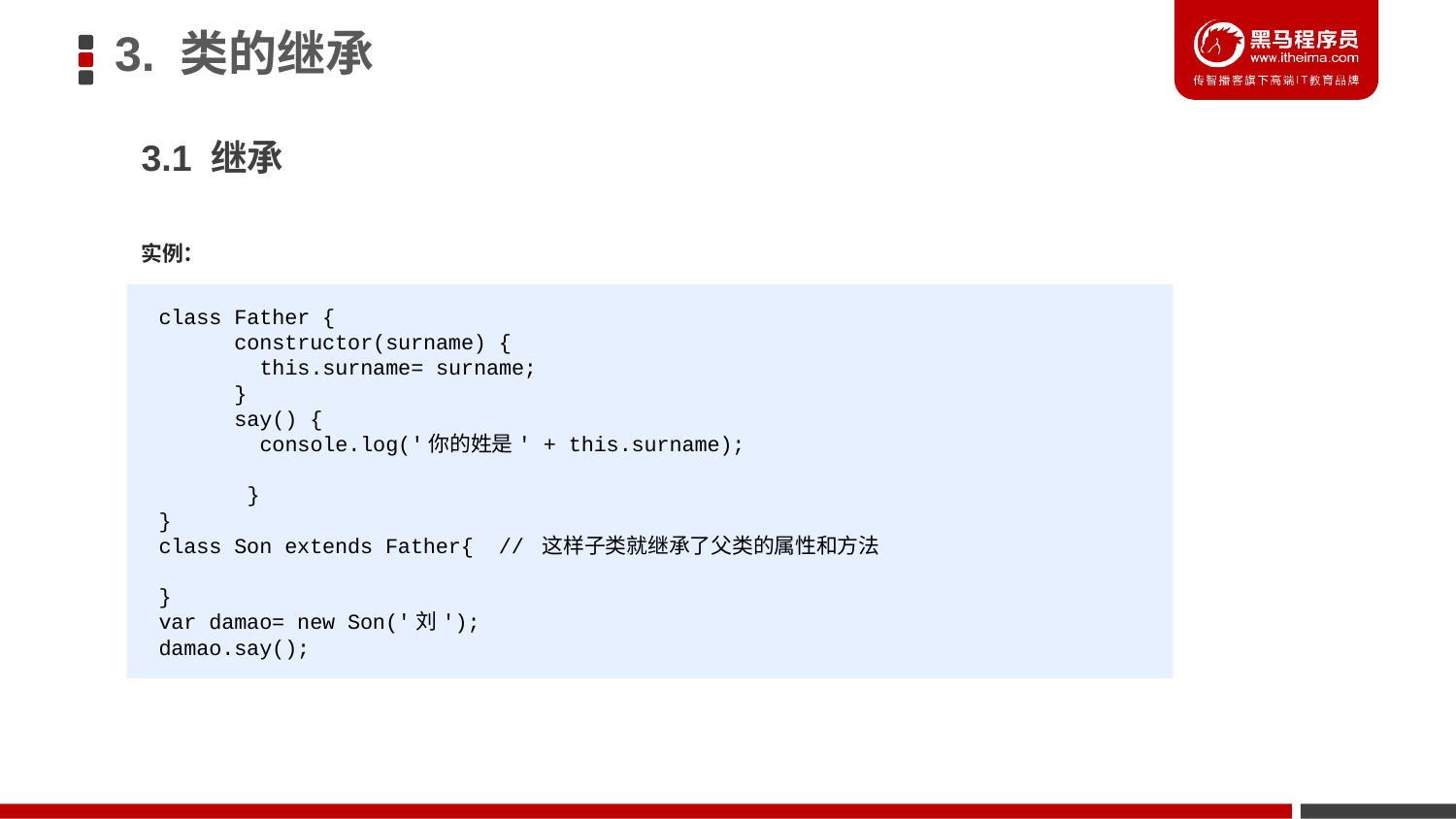

# 3. 类的继承
3.1 继承
实例：

class Father {
      constructor(surname) {
        this.surname= surname;
      }
      say() {
        console.log('你的姓是' + this.surname);

       }
}
class Son extends Father{  // 这样子类就继承了父类的属性和方法

}
var damao= new Son('刘');
damao.say();